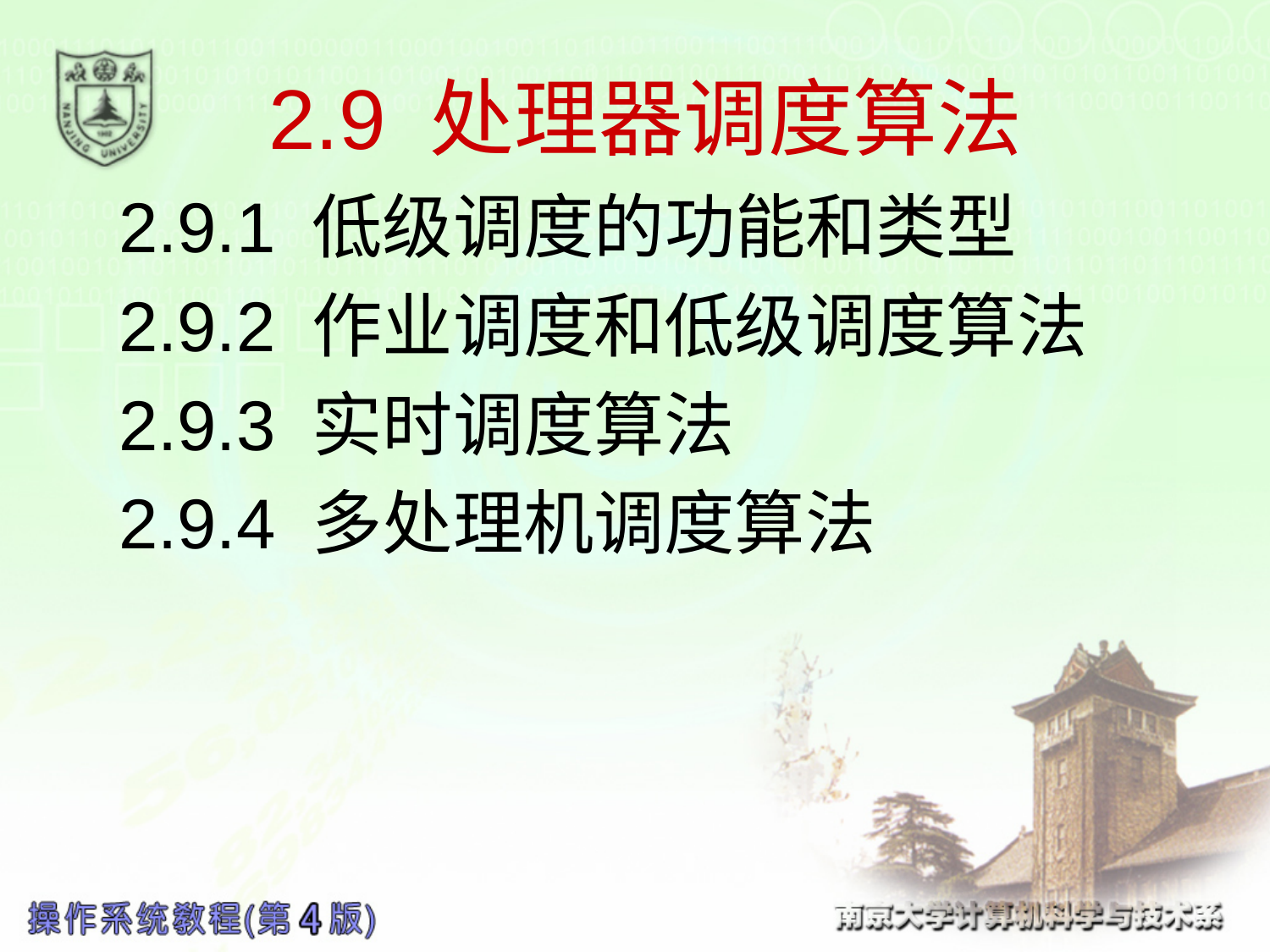

# 2.9 处理器调度算法
2.9.1 低级调度的功能和类型
2.9.2 作业调度和低级调度算法
2.9.3 实时调度算法
2.9.4 多处理机调度算法